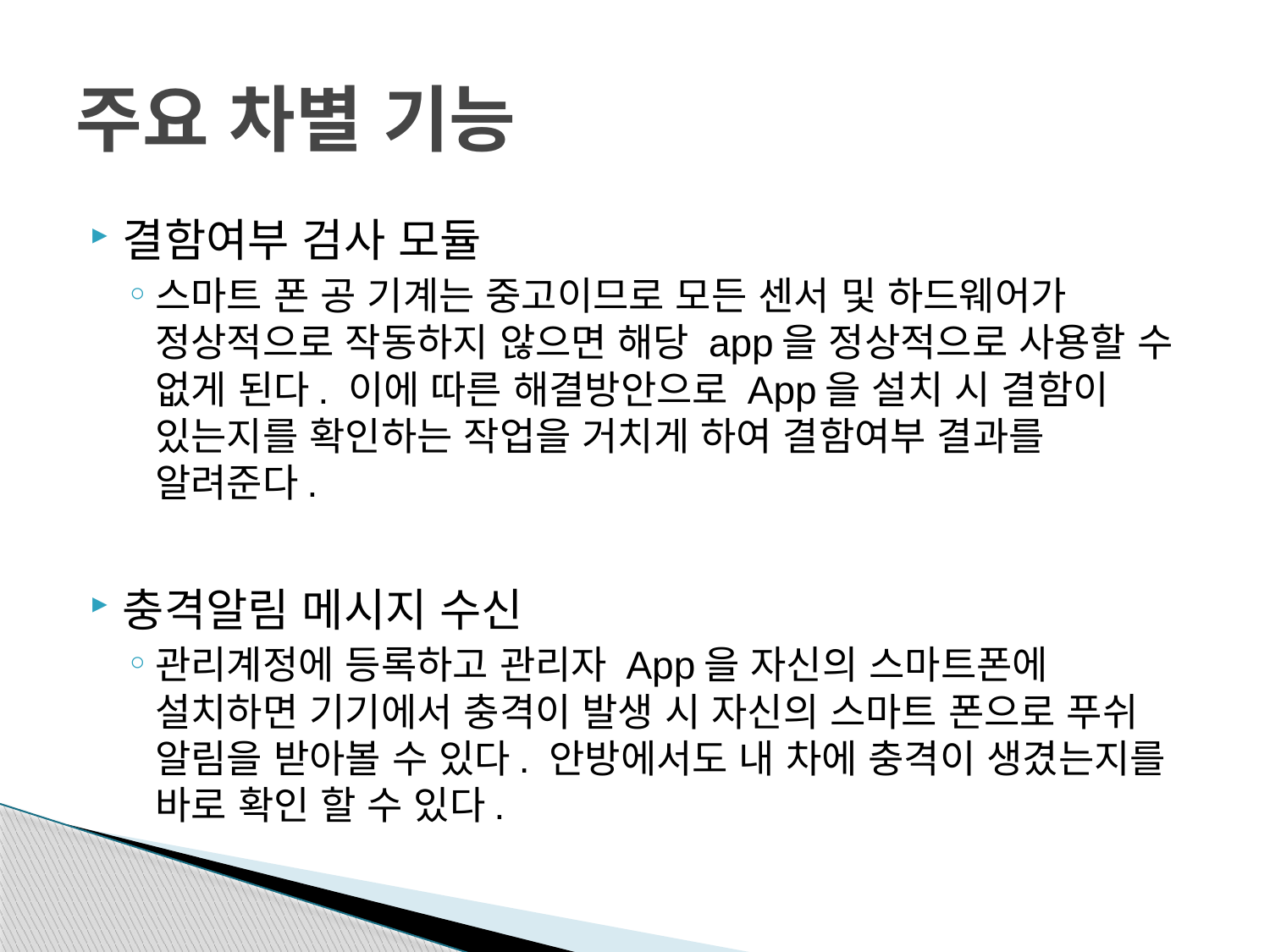

# 주요 차별 기능
결함여부 검사 모듈
스마트 폰 공 기계는 중고이므로 모든 센서 및 하드웨어가 정상적으로 작동하지 않으면 해당 app을 정상적으로 사용할 수 없게 된다. 이에 따른 해결방안으로 App을 설치 시 결함이 있는지를 확인하는 작업을 거치게 하여 결함여부 결과를 알려준다.

충격알림 메시지 수신
관리계정에 등록하고 관리자 App을 자신의 스마트폰에 설치하면 기기에서 충격이 발생 시 자신의 스마트 폰으로 푸쉬 알림을 받아볼 수 있다. 안방에서도 내 차에 충격이 생겼는지를 바로 확인 할 수 있다.